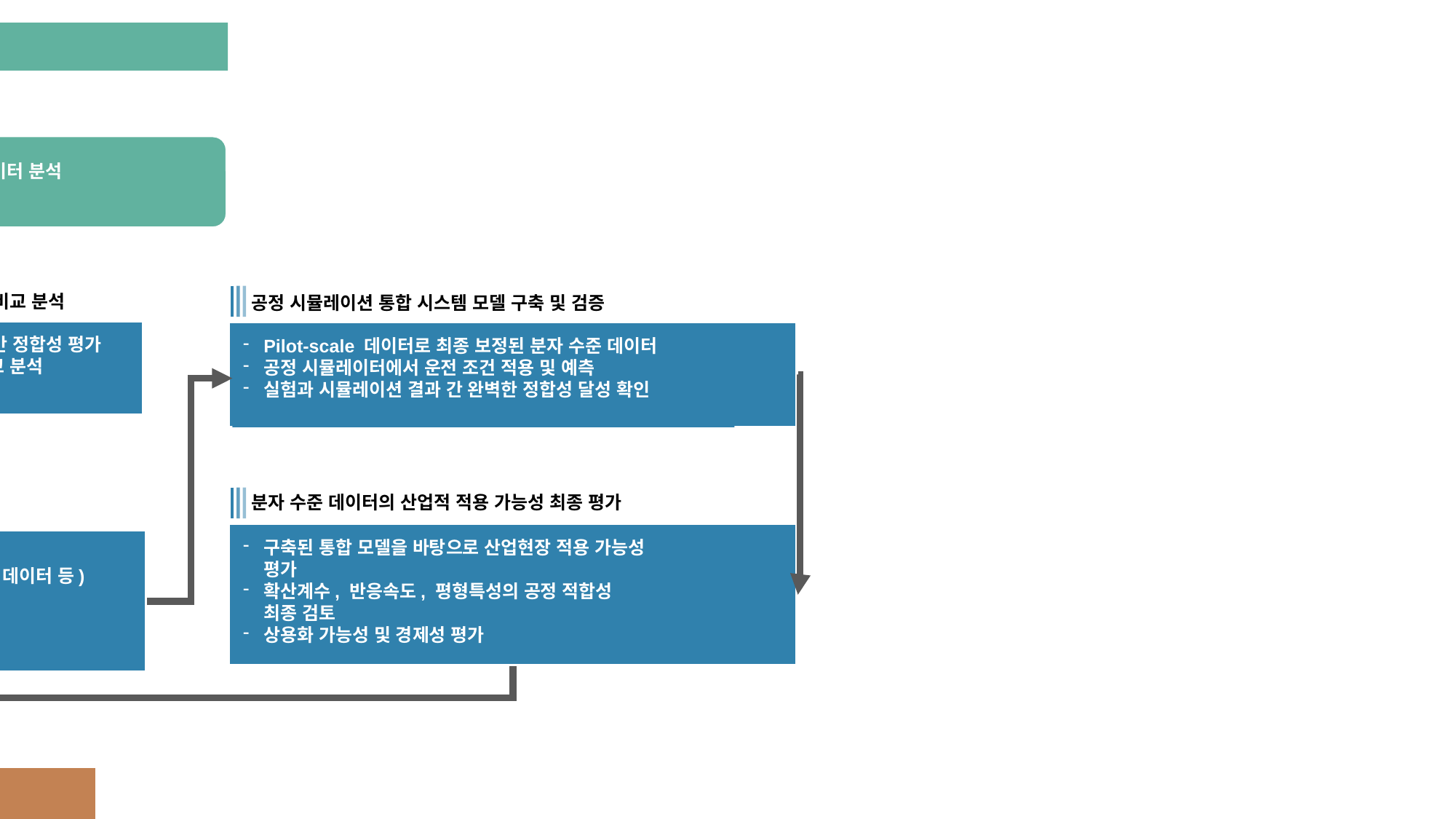

start
Pilot-scale 실험 데이터 확보 및 분석
CO₂ 포집 공정 Pilot-scale 운전 조건 및 성능 데이터 분석
주요 변수 (온도, 압력, 농도 등) 데이터 수집
MD, MC, MKM 시뮬레이션과 Pilot-scale 데이터 비교 분석

분자 시뮬레이션 결과와 Pilot-scale 실험 데이터 간 정합성 평가
주요 데이터(확산계수, 반응속도, 평형상수) 비교 분석
공정 시뮬레이션 통합 시스템 모델 구축 및 검증

Pilot-scale 데이터로 최종 보정된 분자 수준 데이터
공정 시뮬레이터에서 운전 조건 적용 및 예측
실험과 시뮬레이션 결과 간 완벽한 정합성 달성 확인
분자 수준 데이터의 산업적 적용 가능성 최종 평가

구축된 통합 모델을 바탕으로 산업현장 적용 가능성 평가
확산계수, 반응속도, 평형특성의 공정 적합성 최종 검토
상용화 가능성 및 경제성 평가
 모델 정확도 평가 및 최종 보정

시뮬레이션 모델 예측 오차 분석 및 원인 규명
모델 보정 (반응 파라미터, Force Field, Kinetic 데이터 등)
반복적 피드백을 통해 모델 최적화 완료
산업 현장 적용을 위한 최종 결과 보고 및 활용
최종 시스템 모델링 데이터 산업 현장에 제공
후속 상용화 실증 프로젝트 및 실제 공정 설계 지원
End